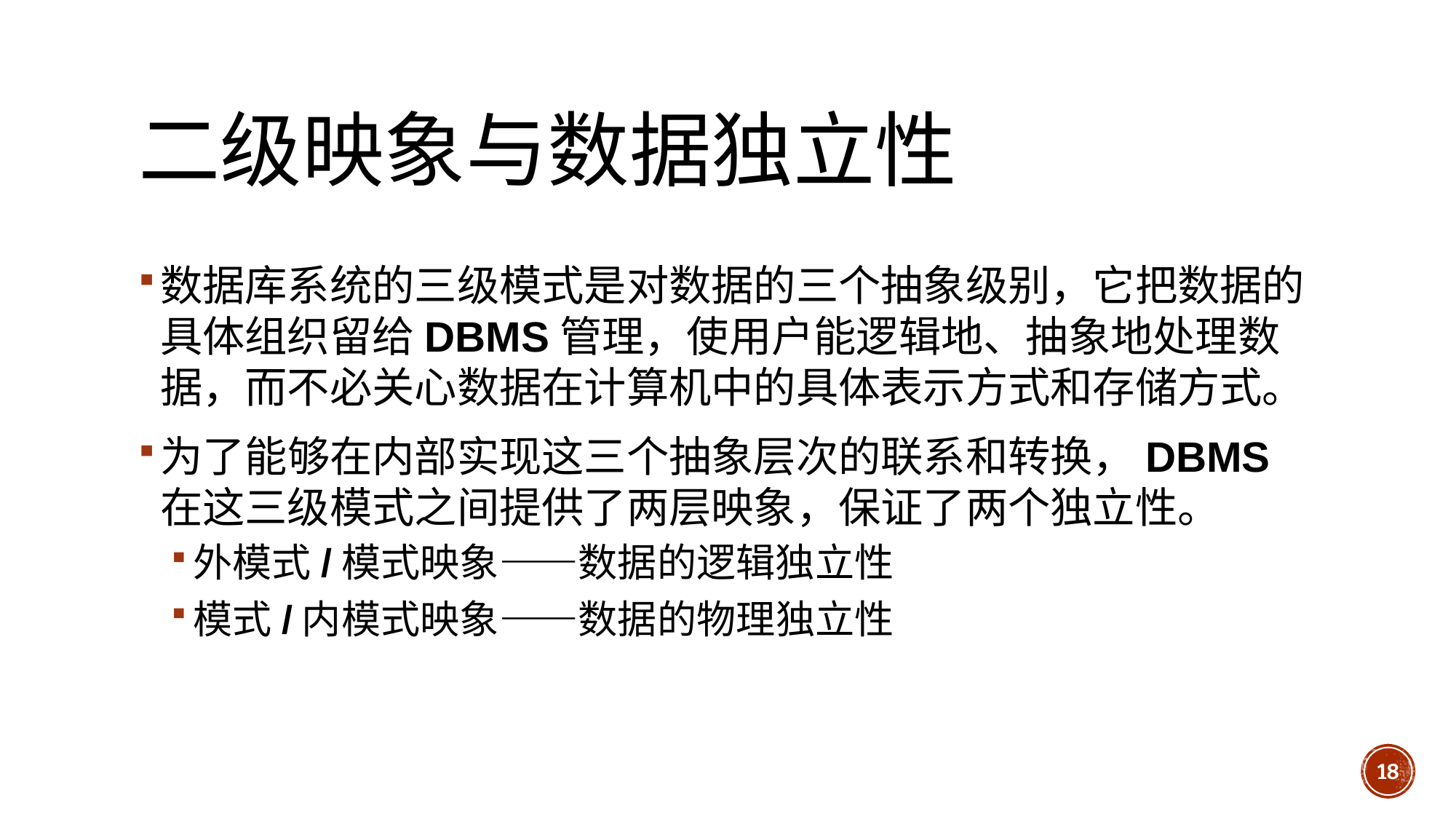

# 二级映象与数据独立性
数据库系统的三级模式是对数据的三个抽象级别，它把数据的具体组织留给DBMS管理，使用户能逻辑地、抽象地处理数据，而不必关心数据在计算机中的具体表示方式和存储方式。
为了能够在内部实现这三个抽象层次的联系和转换，DBMS在这三级模式之间提供了两层映象，保证了两个独立性。
外模式/模式映象——数据的逻辑独立性
模式/内模式映象——数据的物理独立性
18